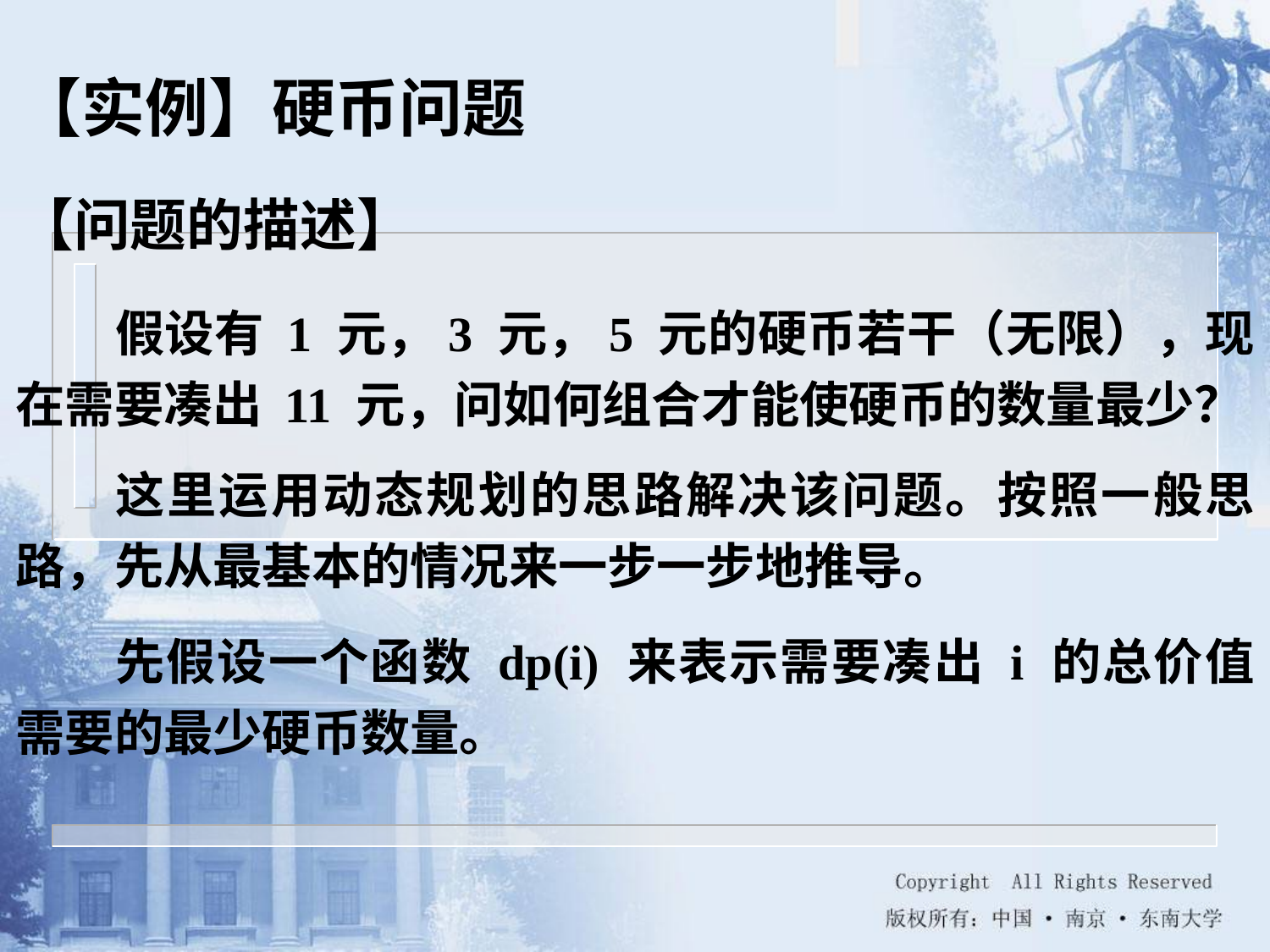

【实例】硬币问题
【问题的描述】
假设有 1 元，3 元，5 元的硬币若干（无限），现在需要凑出 11 元，问如何组合才能使硬币的数量最少？
这里运用动态规划的思路解决该问题。按照一般思路，先从最基本的情况来一步一步地推导。
先假设一个函数 dp(i) 来表示需要凑出 i 的总价值需要的最少硬币数量。